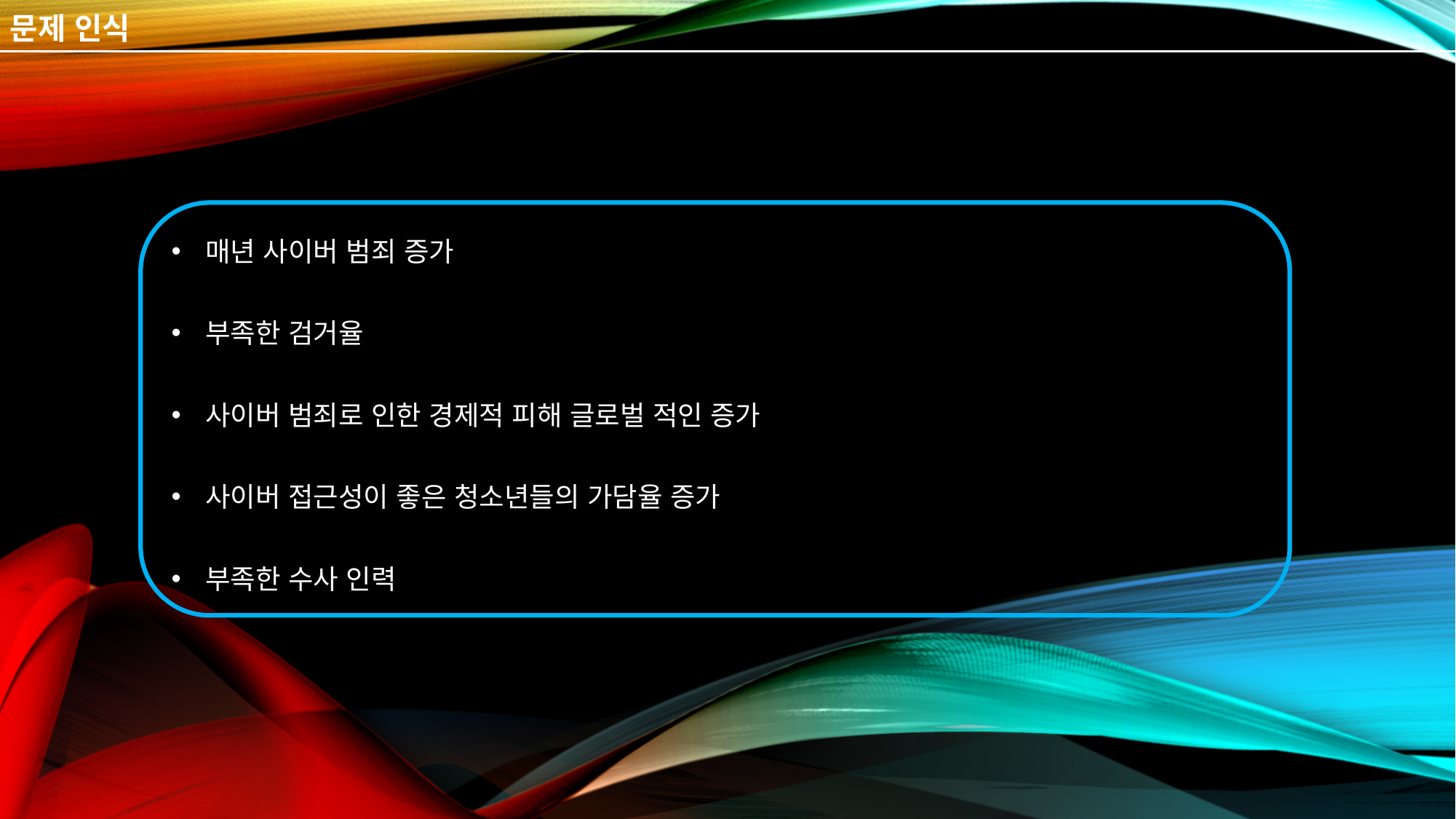

# 문제 인식
매년 사이버 범죄 증가
부족한 검거율
사이버 범죄로 인한 경제적 피해 글로벌 적인 증가
사이버 접근성이 좋은 청소년들의 가담율 증가
부족한 수사 인력